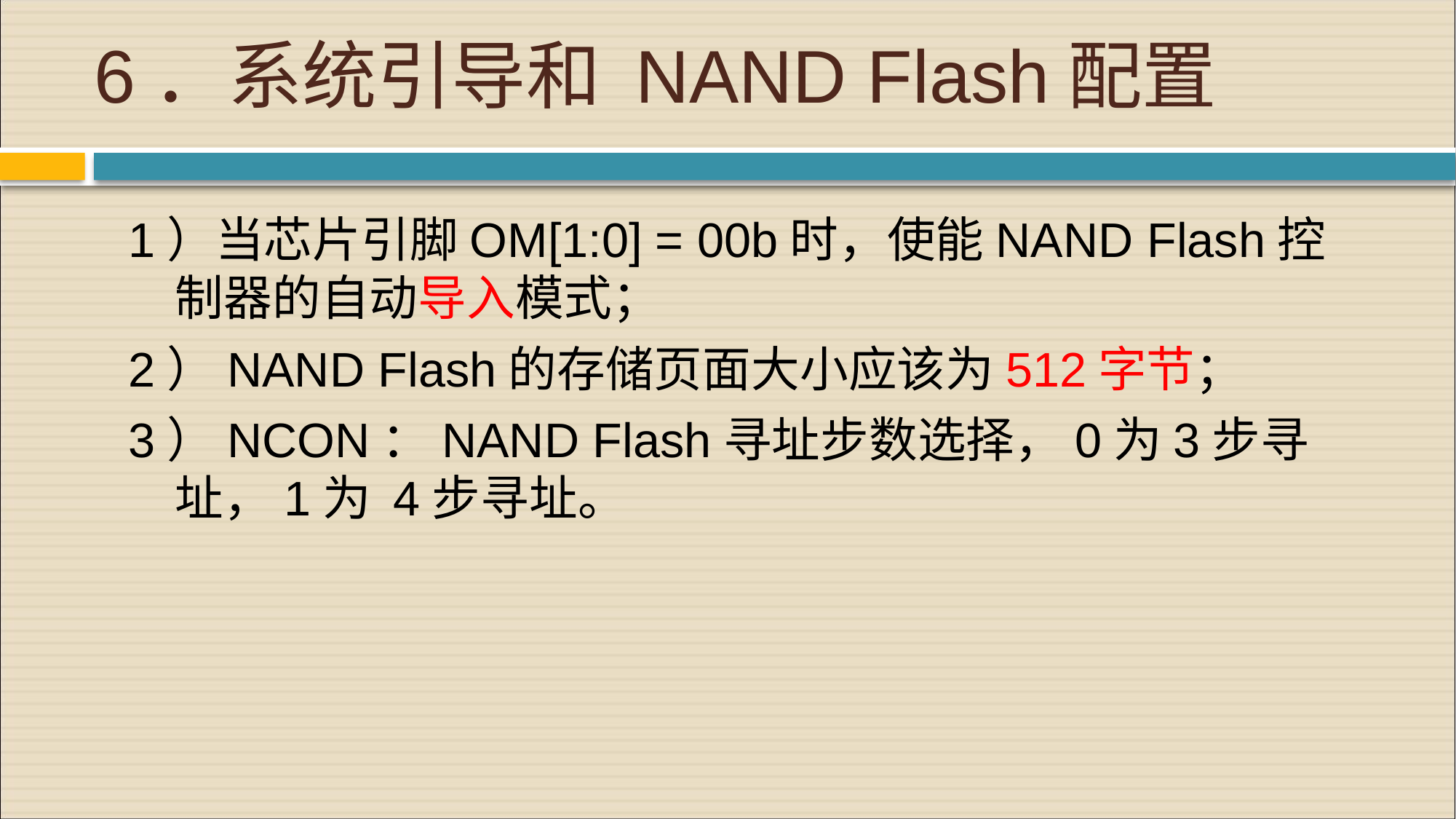

# 6．系统引导和 NAND Flash配置
1）当芯片引脚OM[1:0] = 00b时，使能NAND Flash控制器的自动导入模式；
2）NAND Flash的存储页面大小应该为512字节；
3）NCON：NAND Flash寻址步数选择，0为3步寻址，1为 4步寻址。